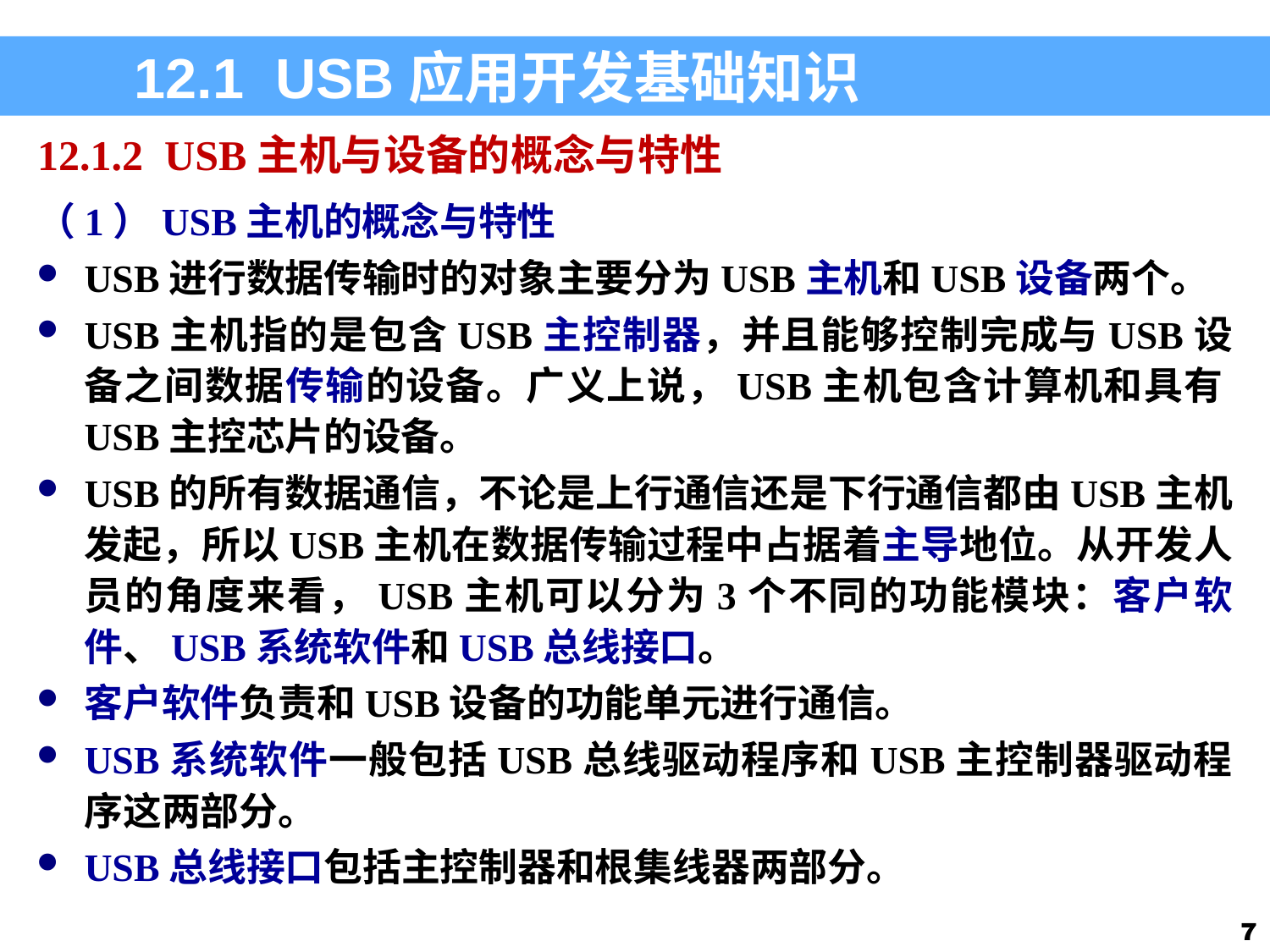

12.1  USB应用开发基础知识
12.1.2  USB主机与设备的概念与特性
（1）USB主机的概念与特性
USB进行数据传输时的对象主要分为USB主机和USB设备两个。
USB主机指的是包含USB主控制器，并且能够控制完成与USB设备之间数据传输的设备。广义上说，USB主机包含计算机和具有USB主控芯片的设备。
USB的所有数据通信，不论是上行通信还是下行通信都由USB主机发起，所以USB主机在数据传输过程中占据着主导地位。从开发人员的角度来看，USB主机可以分为3个不同的功能模块：客户软件、USB系统软件和USB总线接口。
客户软件负责和USB设备的功能单元进行通信。
USB系统软件一般包括USB总线驱动程序和USB主控制器驱动程序这两部分。
USB总线接口包括主控制器和根集线器两部分。

7